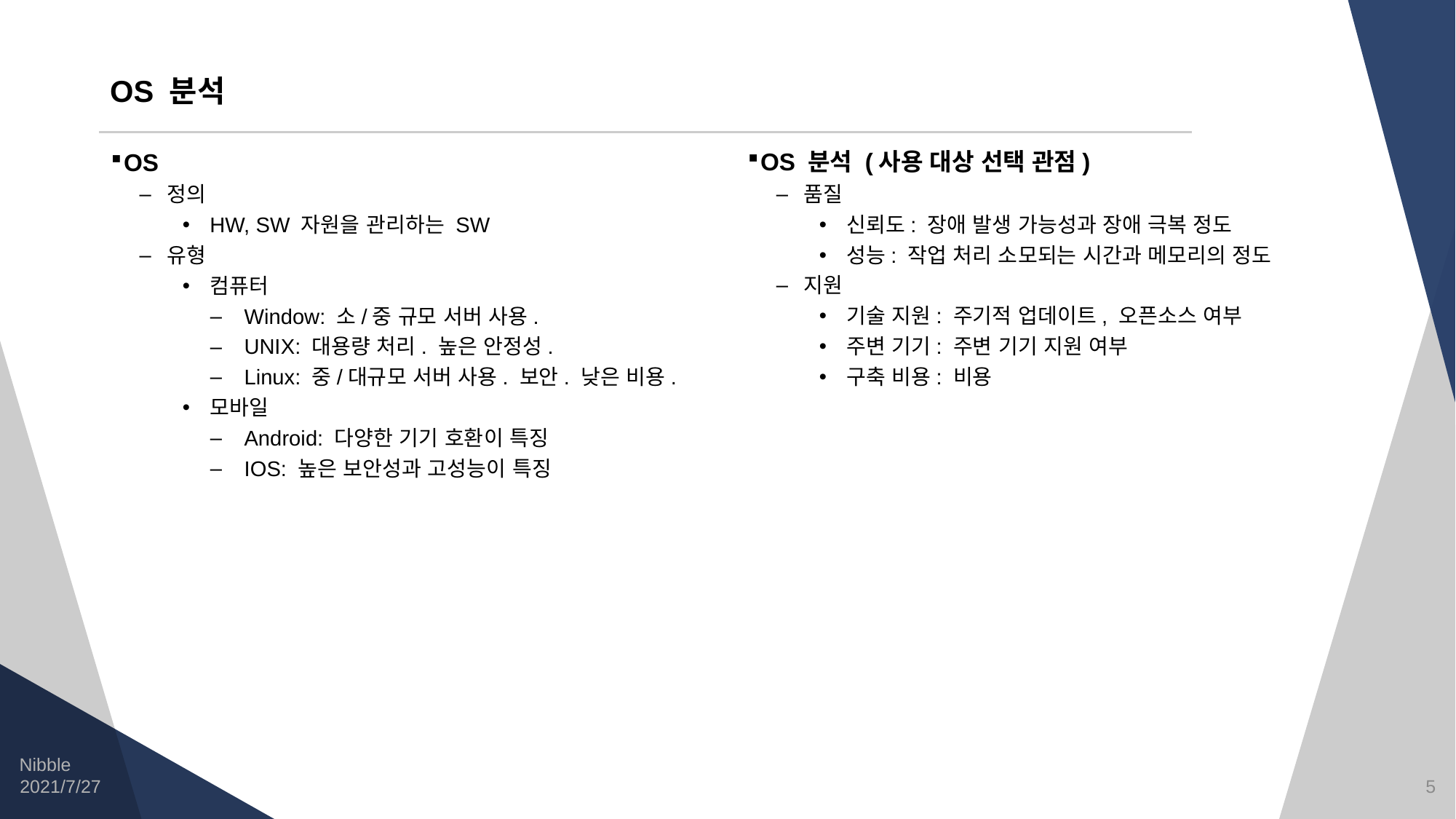

# OS 분석
OS 분석 (사용 대상 선택 관점)
품질
신뢰도: 장애 발생 가능성과 장애 극복 정도
성능: 작업 처리 소모되는 시간과 메모리의 정도
지원
기술 지원: 주기적 업데이트, 오픈소스 여부
주변 기기: 주변 기기 지원 여부
구축 비용: 비용
OS
정의
HW, SW 자원을 관리하는 SW
유형
컴퓨터
Window: 소/중 규모 서버 사용.
UNIX: 대용량 처리. 높은 안정성.
Linux: 중/대규모 서버 사용. 보안. 낮은 비용.
모바일
Android: 다양한 기기 호환이 특징
IOS: 높은 보안성과 고성능이 특징

Nibble
2021/7/27
5